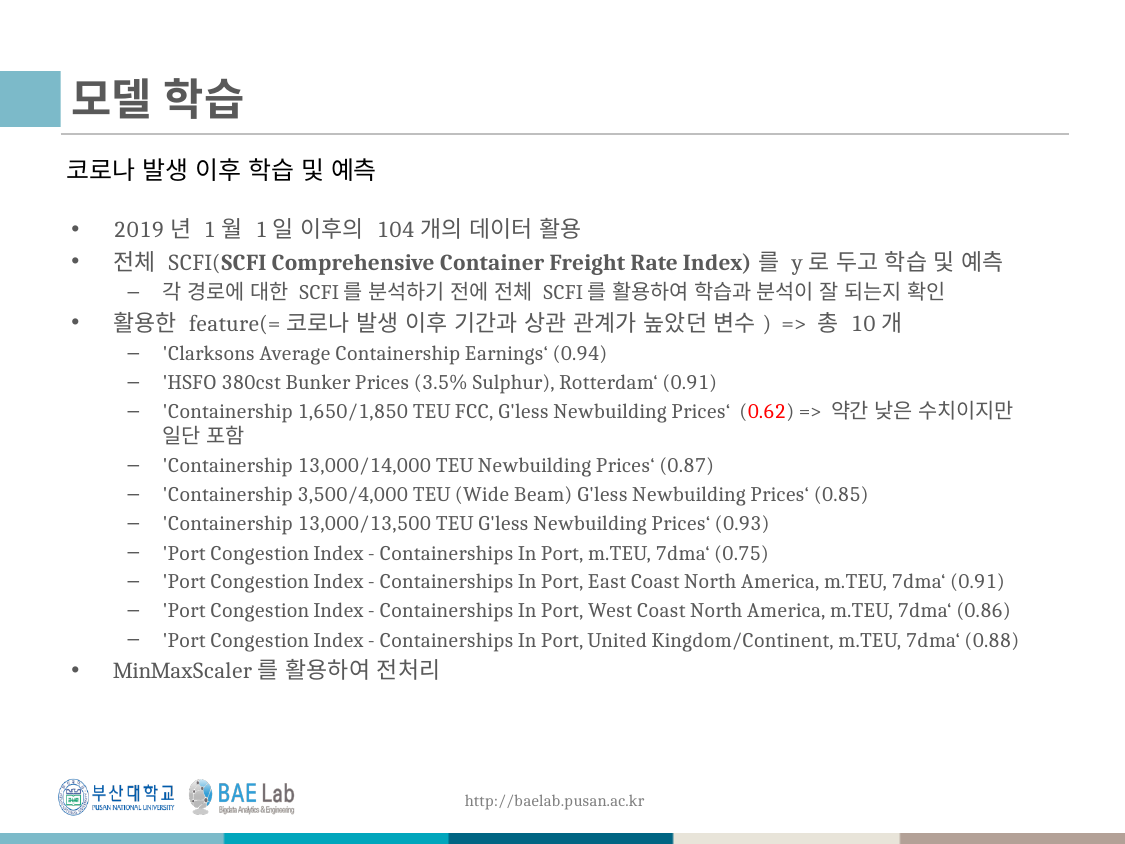

# 모델 학습
코로나 발생 이후 학습 및 예측
2019년 1월 1일 이후의 104개의 데이터 활용
전체 SCFI(SCFI Comprehensive Container Freight Rate Index)를 y로 두고 학습 및 예측
각 경로에 대한 SCFI를 분석하기 전에 전체 SCFI를 활용하여 학습과 분석이 잘 되는지 확인
활용한 feature(=코로나 발생 이후 기간과 상관 관계가 높았던 변수)  => 총 10개
'Clarksons Average Containership Earnings‘ (0.94)
'HSFO 380cst Bunker Prices (3.5% Sulphur), Rotterdam‘ (0.91)
'Containership 1,650/1,850 TEU FCC, G'less Newbuilding Prices‘  (0.62) => 약간 낮은 수치이지만 일단 포함
'Containership 13,000/14,000 TEU Newbuilding Prices‘ (0.87)
'Containership 3,500/4,000 TEU (Wide Beam) G'less Newbuilding Prices‘ (0.85)
'Containership 13,000/13,500 TEU G'less Newbuilding Prices‘ (0.93)
'Port Congestion Index - Containerships In Port, m.TEU, 7dma‘ (0.75)
'Port Congestion Index - Containerships In Port, East Coast North America, m.TEU, 7dma‘ (0.91)
'Port Congestion Index - Containerships In Port, West Coast North America, m.TEU, 7dma‘ (0.86)
'Port Congestion Index - Containerships In Port, United Kingdom/Continent, m.TEU, 7dma‘ (0.88)
MinMaxScaler를 활용하여 전처리